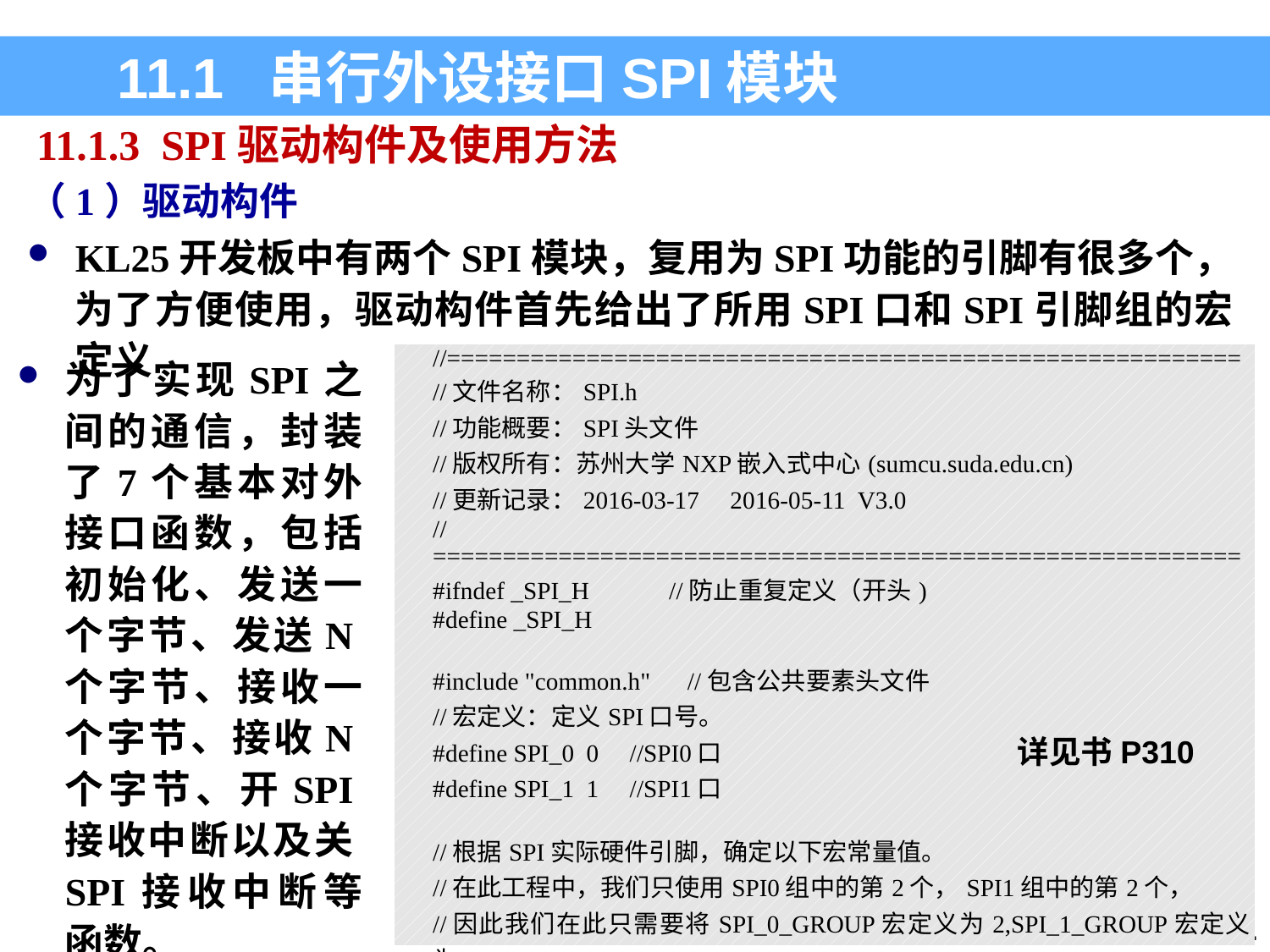

11.1  串行外设接口SPI模块
11.1.3  SPI驱动构件及使用方法
（1）驱动构件
KL25开发板中有两个SPI模块，复用为SPI功能的引脚有很多个，为了方便使用，驱动构件首先给出了所用SPI口和SPI引脚组的宏定义
为了实现SPI之间的通信，封装了7个基本对外接口函数，包括初始化、发送一个字节、发送N个字节、接收一个字节、接收N个字节、开SPI接收中断以及关SPI接收中断等函数。
| //========================================================= //文件名称：SPI.h //功能概要：SPI头文件 //版权所有：苏州大学NXP嵌入式中心(sumcu.suda.edu.cn) //更新记录：2016-03-17 2016-05-11 V3.0 //========================================================== #ifndef \_SPI\_H //防止重复定义（开头) #define \_SPI\_H   #include "common.h" //包含公共要素头文件 //宏定义：定义SPI口号。 #define SPI\_0 0 //SPI0口 #define SPI\_1 1 //SPI1口   //根据SPI实际硬件引脚，确定以下宏常量值。 //在此工程中，我们只使用SPI0组中的第2个，SPI1组中的第2个， //因此我们在此只需要将SPI\_0\_GROUP宏定义为2,SPI\_1\_GROUP宏定义为2。 …….. |
| --- |
详见书P310
21